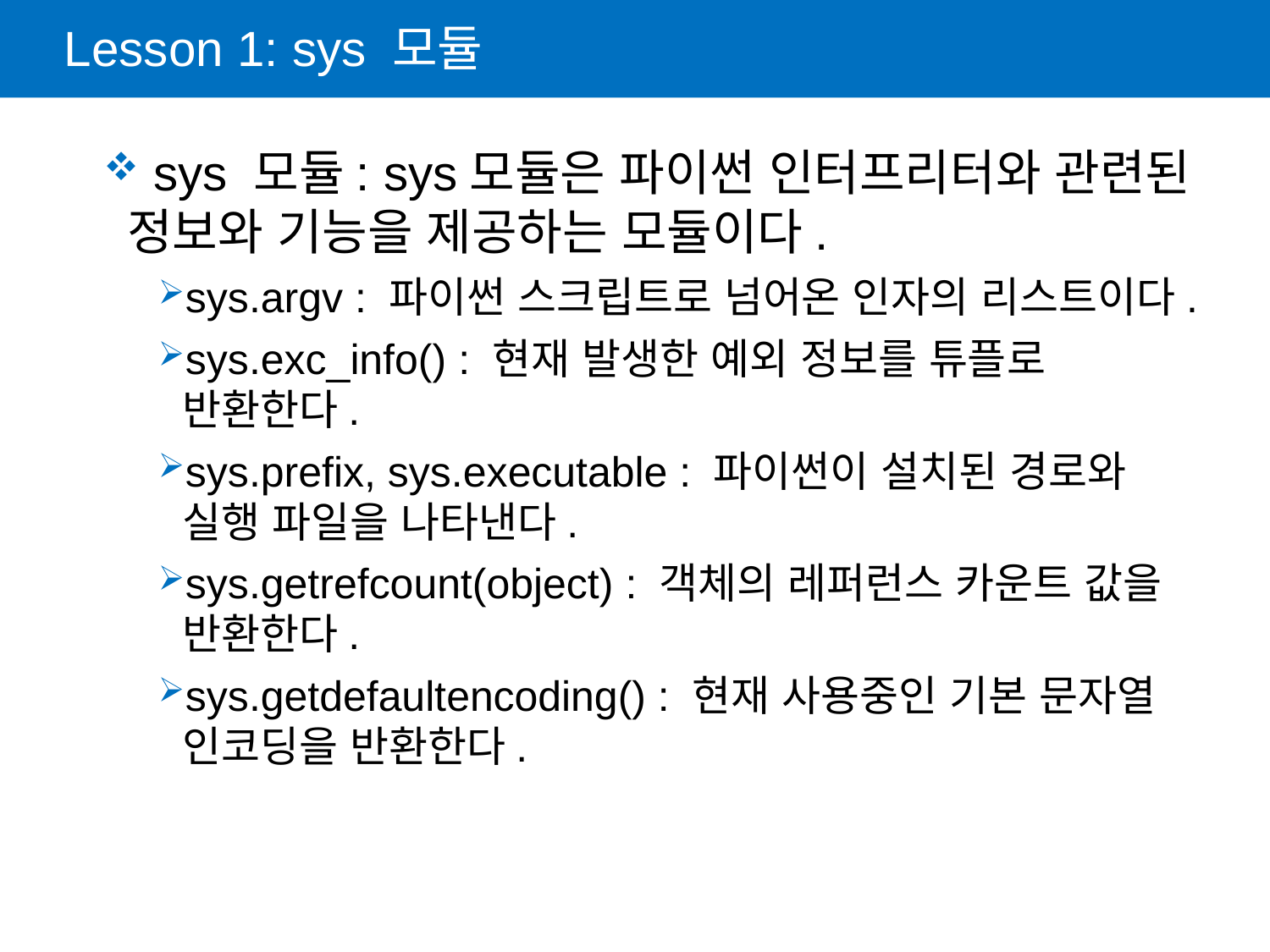

# Lesson 1: sys 모듈
 sys 모듈: sys모듈은 파이썬 인터프리터와 관련된 정보와 기능을 제공하는 모듈이다.
sys.argv : 파이썬 스크립트로 넘어온 인자의 리스트이다.
sys.exc_info() : 현재 발생한 예외 정보를 튜플로 반환한다.
sys.prefix, sys.executable : 파이썬이 설치된 경로와 실행 파일을 나타낸다.
sys.getrefcount(object) : 객체의 레퍼런스 카운트 값을 반환한다.
sys.getdefaultencoding() : 현재 사용중인 기본 문자열 인코딩을 반환한다.